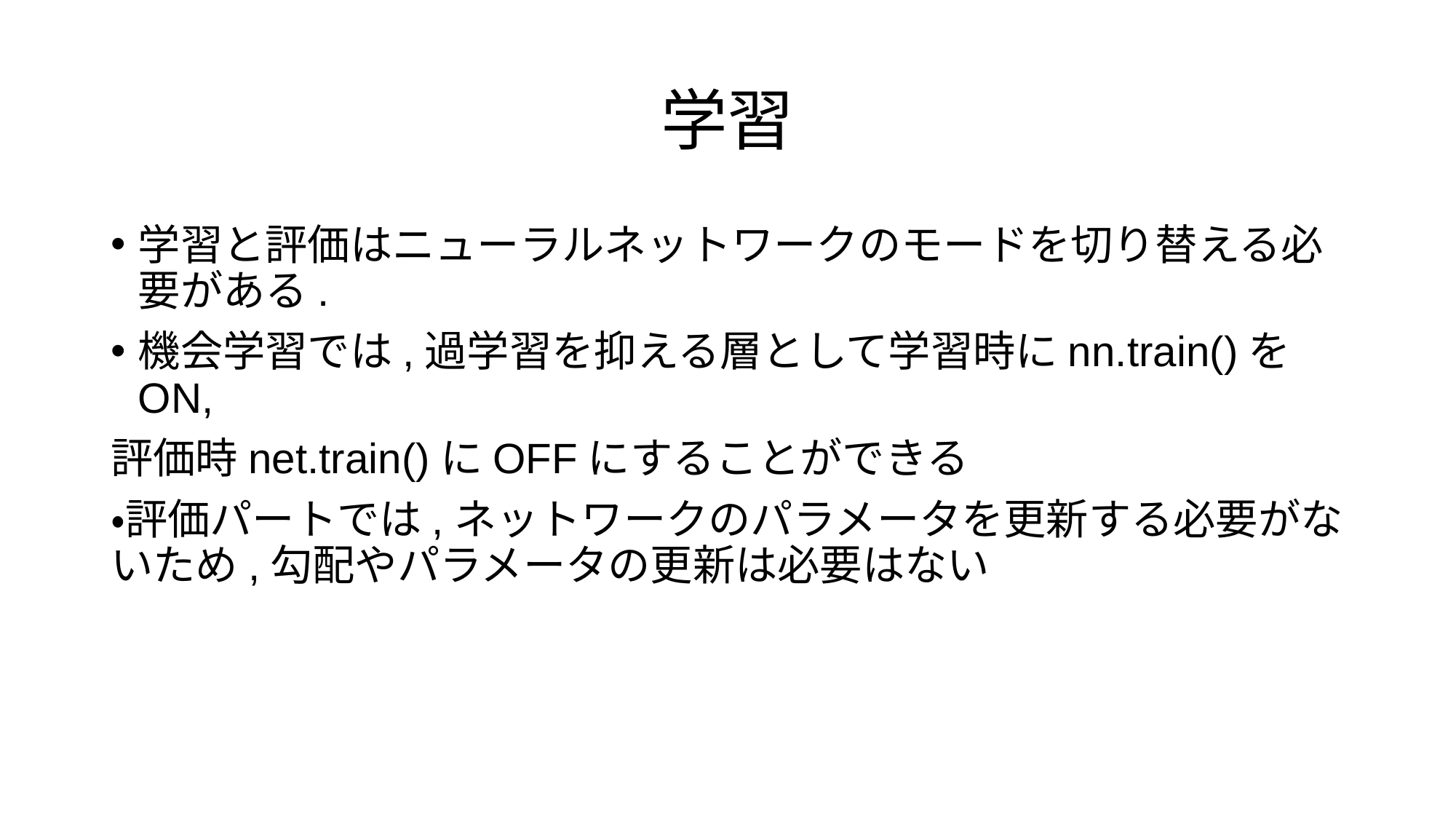

# 学習
学習と評価はニューラルネットワークのモードを切り替える必要がある.
機会学習では,過学習を抑える層として学習時にnn.train()をON,
評価時net.train()にOFFにすることができる
・評価パートでは,ネットワークのパラメータを更新する必要がないため,勾配やパラメータの更新は必要はない